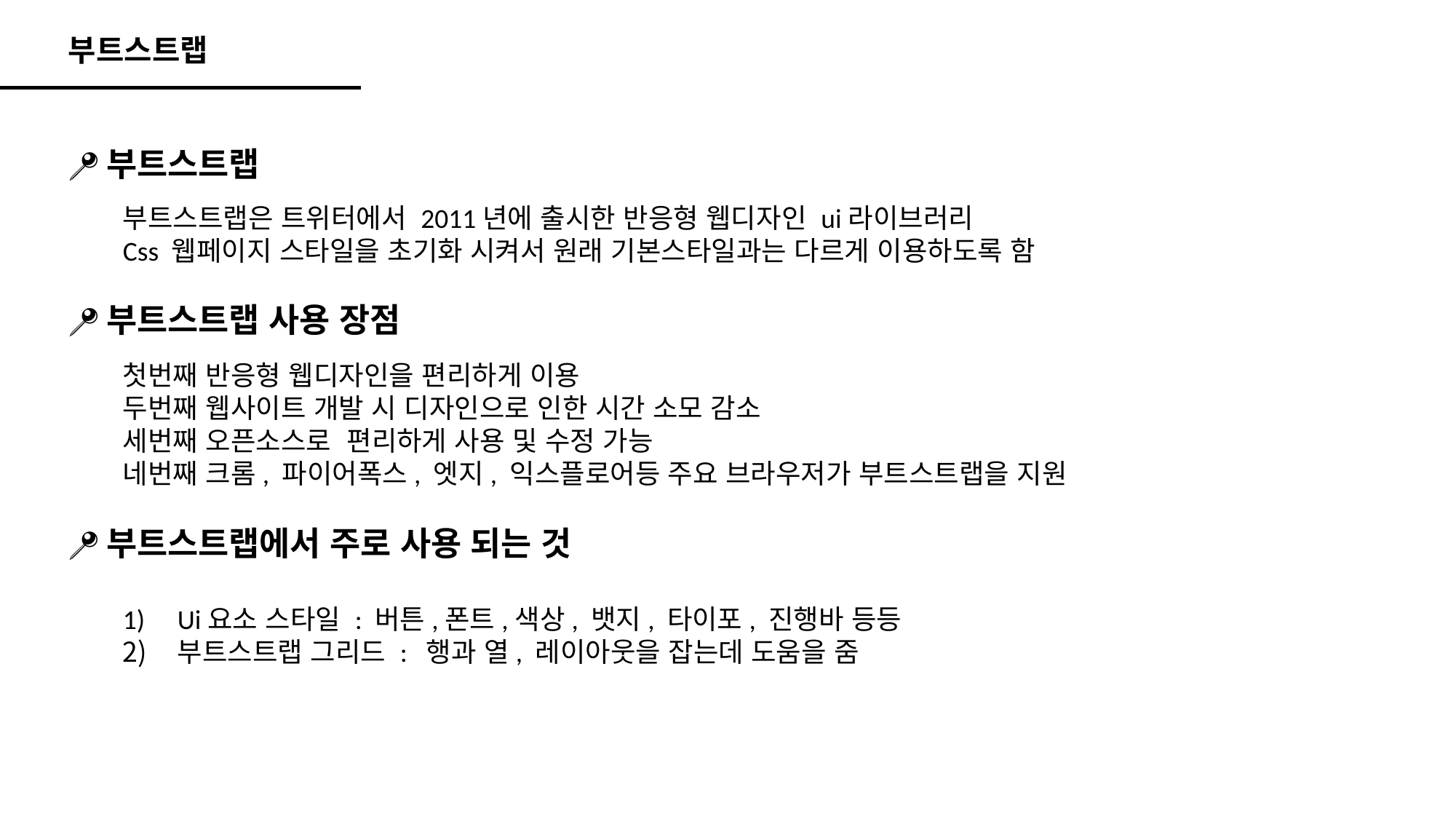

부트스트랩
📍부트스트랩

부트스트랩은 트위터에서 2011년에 출시한 반응형 웹디자인 ui라이브러리
Css 웹페이지 스타일을 초기화 시켜서 원래 기본스타일과는 다르게 이용하도록 함
📍부트스트랩 사용 장점

첫번째 반응형 웹디자인을 편리하게 이용
두번째 웹사이트 개발 시 디자인으로 인한 시간 소모 감소
세번째 오픈소스로  편리하게 사용 및 수정 가능
네번째 크롬, 파이어폭스, 엣지, 익스플로어등 주요 브라우저가 부트스트랩을 지원
📍부트스트랩에서 주로 사용 되는 것

Ui요소 스타일 : 버튼,폰트,색상, 뱃지, 타이포, 진행바 등등
부트스트랩 그리드 :  행과 열, 레이아웃을 잡는데 도움을 줌